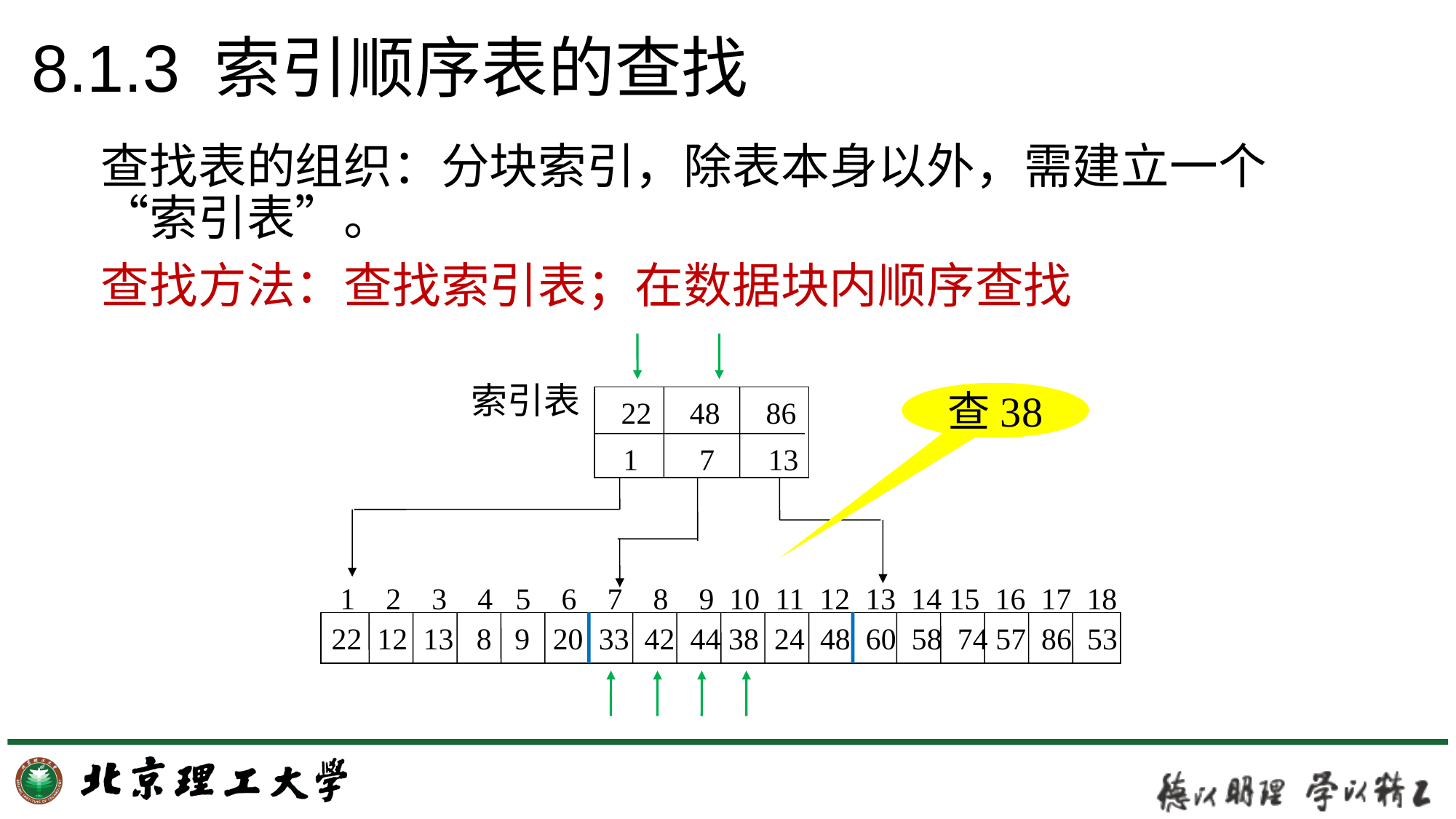

# 8.1.3 索引顺序表的查找
查找表的组织：分块索引，除表本身以外，需建立一个“索引表”。
查找方法：查找索引表；在数据块内顺序查找

索引表

22     48      86
1        7       13

1    2    3    4   5    6    7    8    9  10  11  12  13  14 15  16  17  18
22  12  13   8   9   20  33  42  44 38  24  48  60  58  74 57  86  53

查38